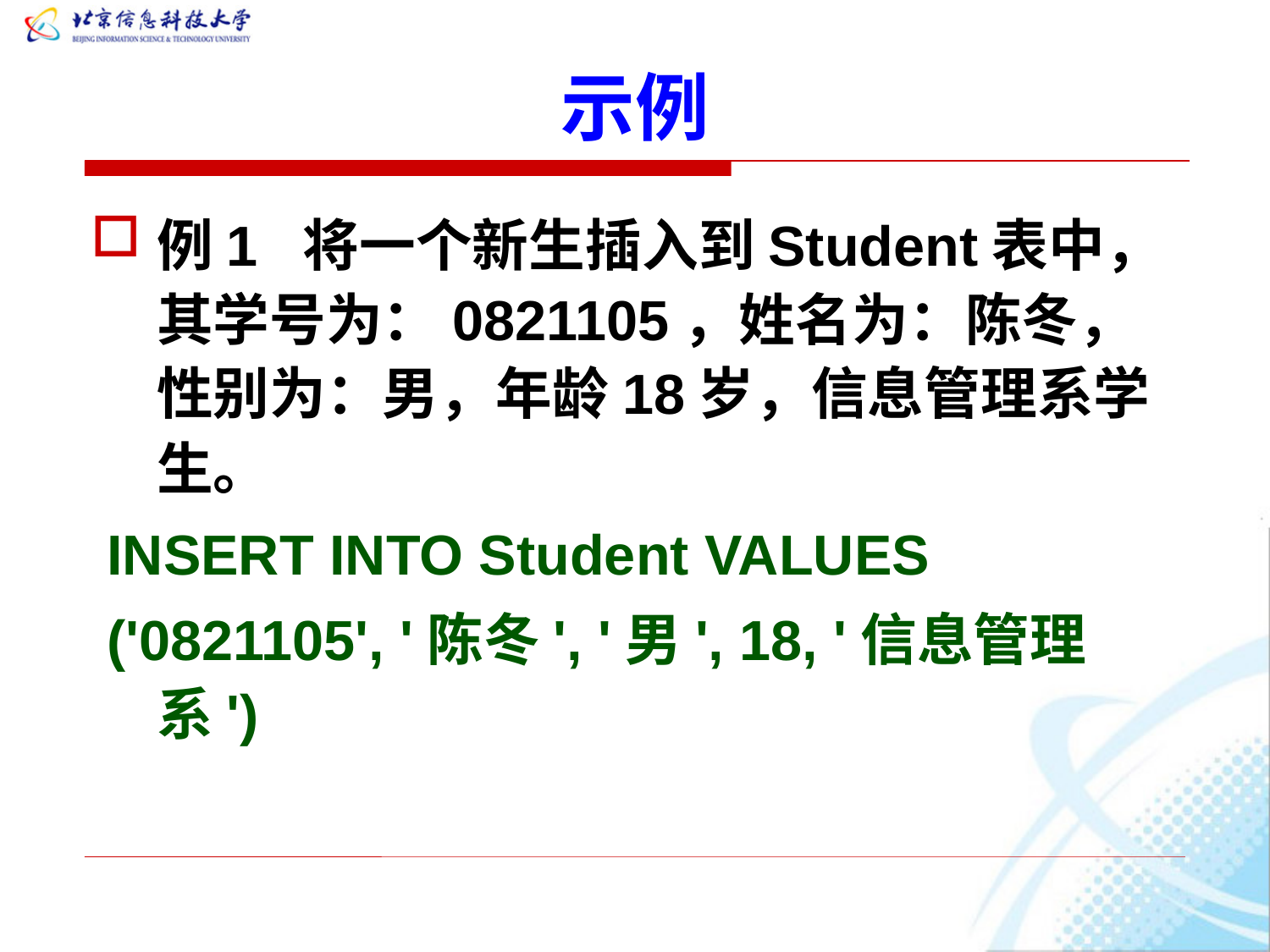

# 示例
例1  将一个新生插入到Student表中，其学号为：0821105，姓名为：陈冬，性别为：男，年龄18岁，信息管理系学生。
 INSERT INTO Student VALUES
 ('0821105', '陈冬', '男', 18, '信息管理系')

144